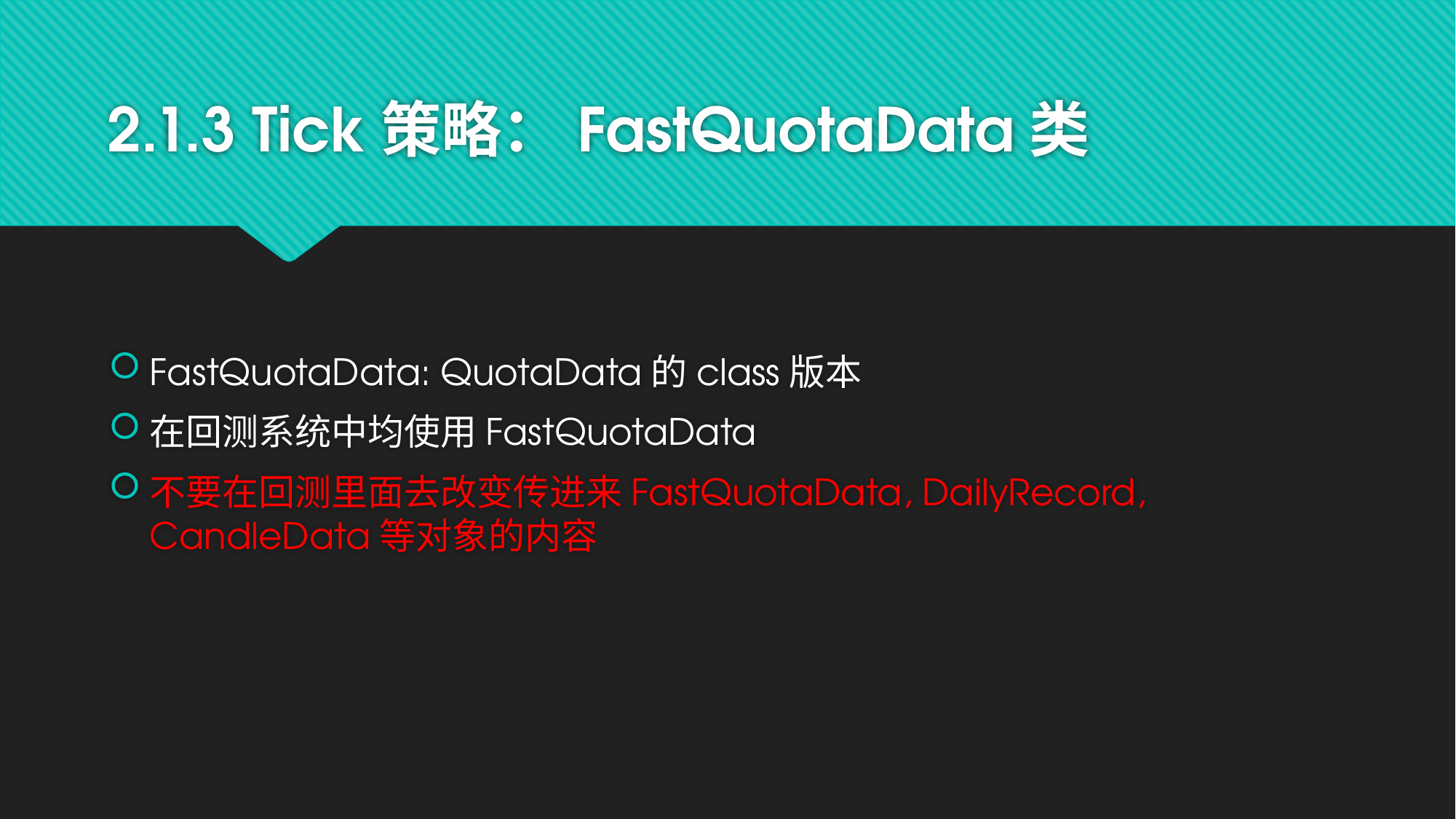

# 2.1.3 Tick策略：FastQuotaData类
FastQuotaData: QuotaData的class版本
在回测系统中均使用FastQuotaData
不要在回测里面去改变传进来FastQuotaData, DailyRecord, CandleData等对象的内容